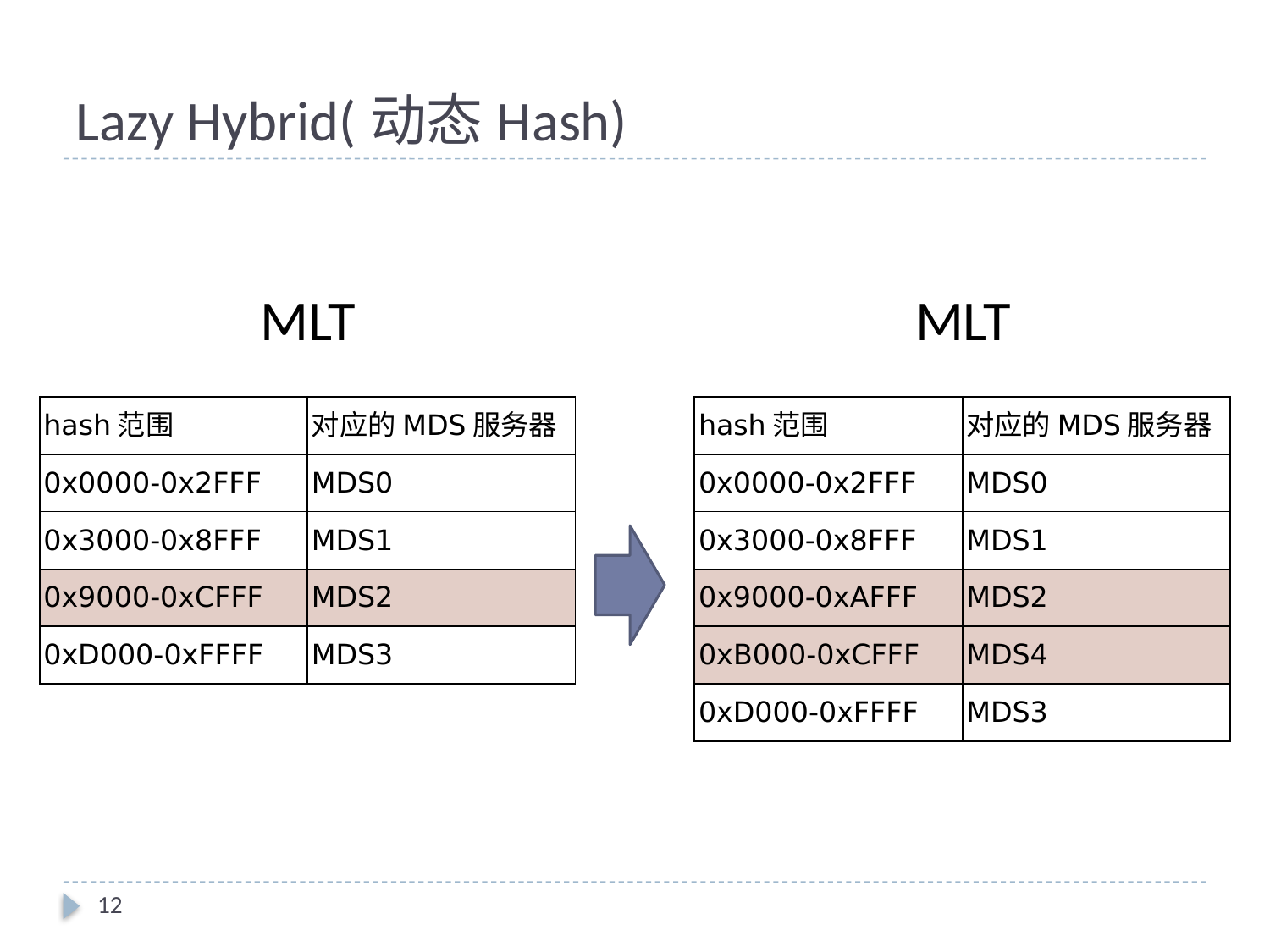

# Lazy Hybrid(动态Hash)
MLT
MLT
| hash范围 | 对应的MDS服务器 |
| --- | --- |
| 0x0000-0x2FFF | MDS0 |
| 0x3000-0x8FFF | MDS1 |
| 0x9000-0xCFFF | MDS2 |
| 0xD000-0xFFFF | MDS3 |
| hash范围 | 对应的MDS服务器 |
| --- | --- |
| 0x0000-0x2FFF | MDS0 |
| 0x3000-0x8FFF | MDS1 |
| 0x9000-0xAFFF | MDS2 |
| 0xB000-0xCFFF | MDS4 |
| 0xD000-0xFFFF | MDS3 |

12